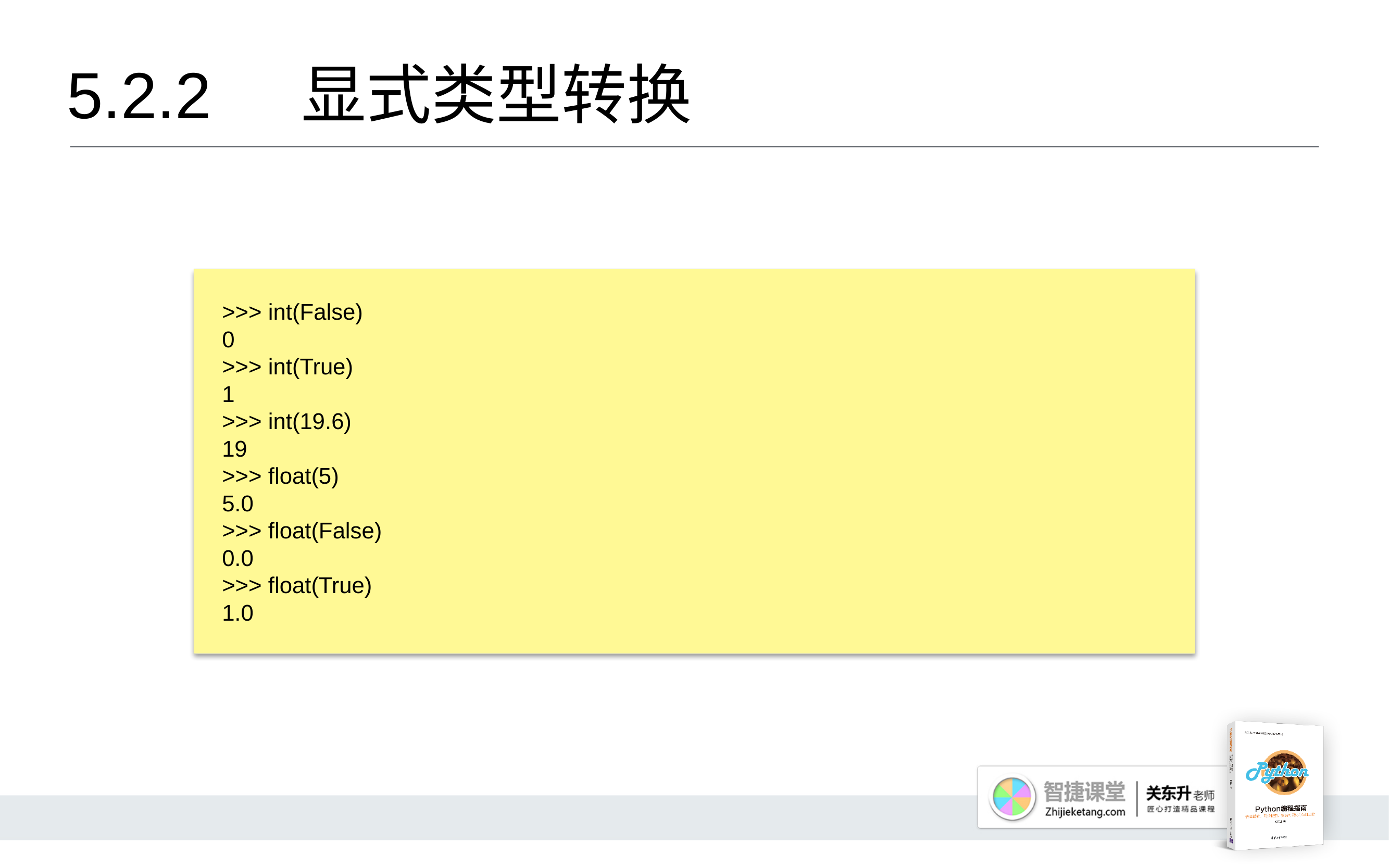

# 5.2.2 	显式类型转换
>>> int(False)
0
>>> int(True)
1
>>> int(19.6)
19
>>> float(5)
5.0
>>> float(False)
0.0
>>> float(True)
1.0